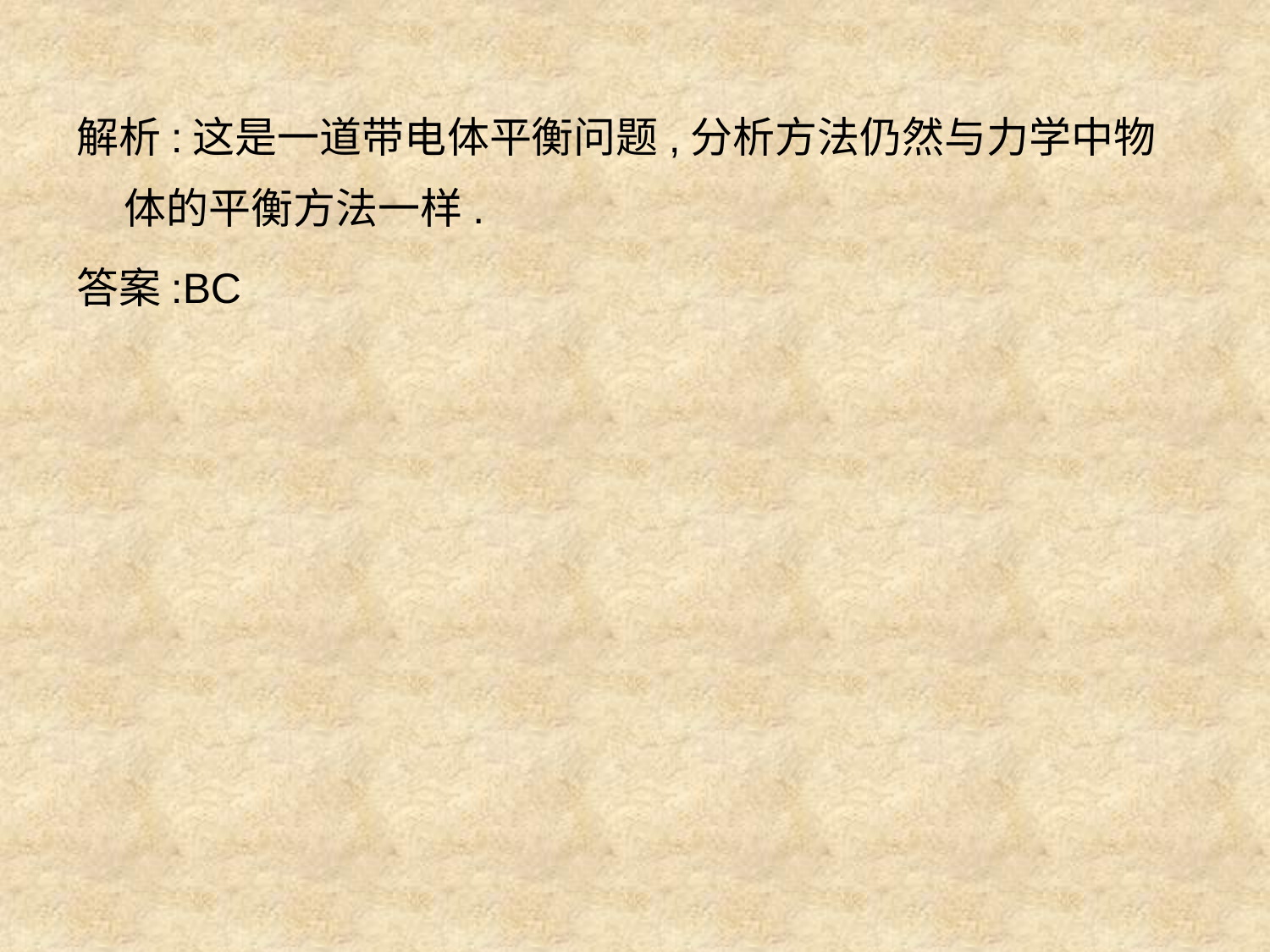

解析:这是一道带电体平衡问题,分析方法仍然与力学中物体的平衡方法一样.
答案:BC